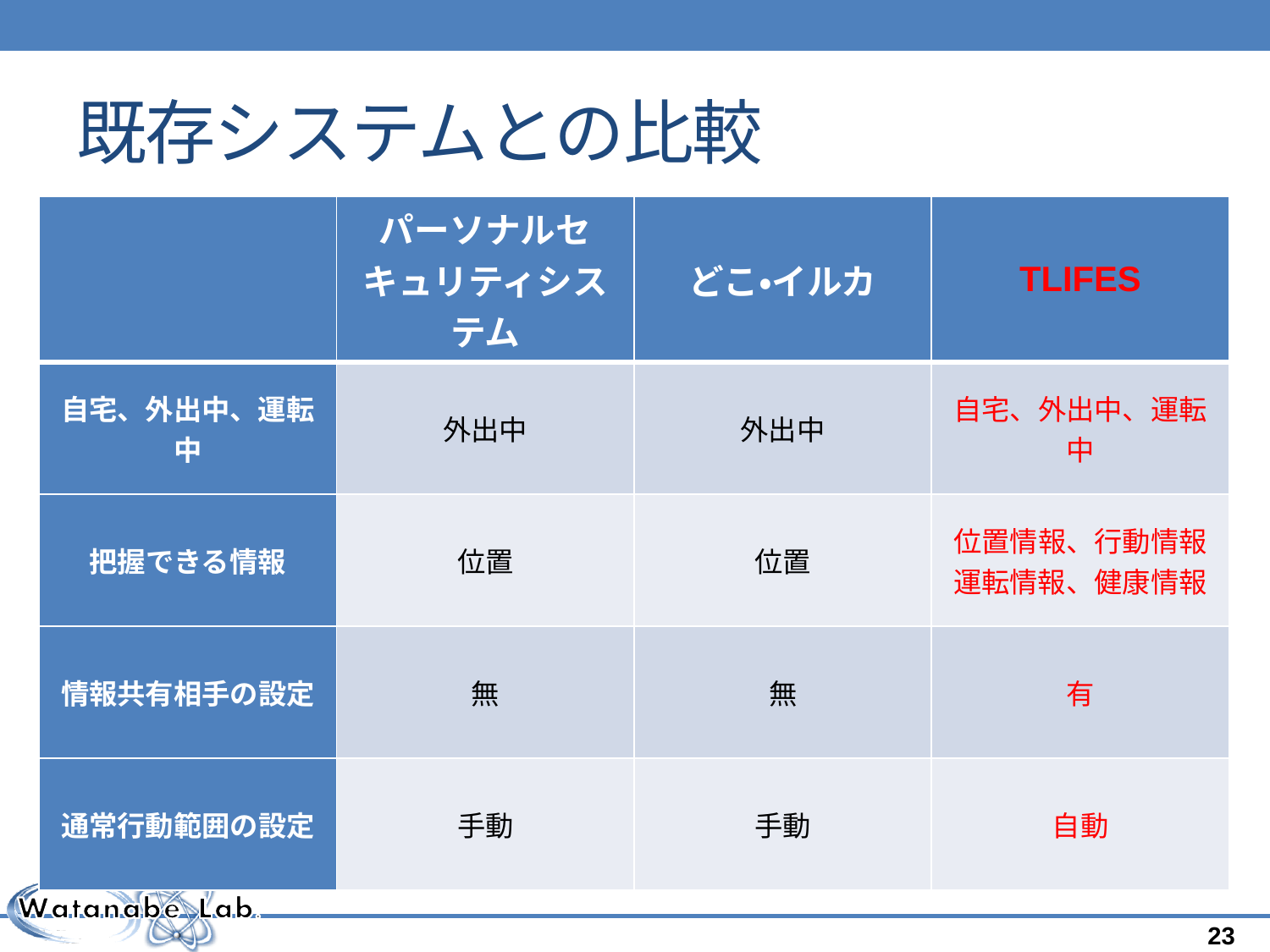

# 既存システムとの比較
|  | パーソナルセキュリティシステム | どこ・イルカ | TLIFES |
| --- | --- | --- | --- |
| 自宅、外出中、運転中 | 外出中 | 外出中 | 自宅、外出中、運転中 |
| 把握できる情報 | 位置 | 位置 | 位置情報、行動情報運転情報、健康情報 |
| 情報共有相手の設定 | 無 | 無 | 有 |
| 通常行動範囲の設定 | 手動 | 手動 | 自動 |
23